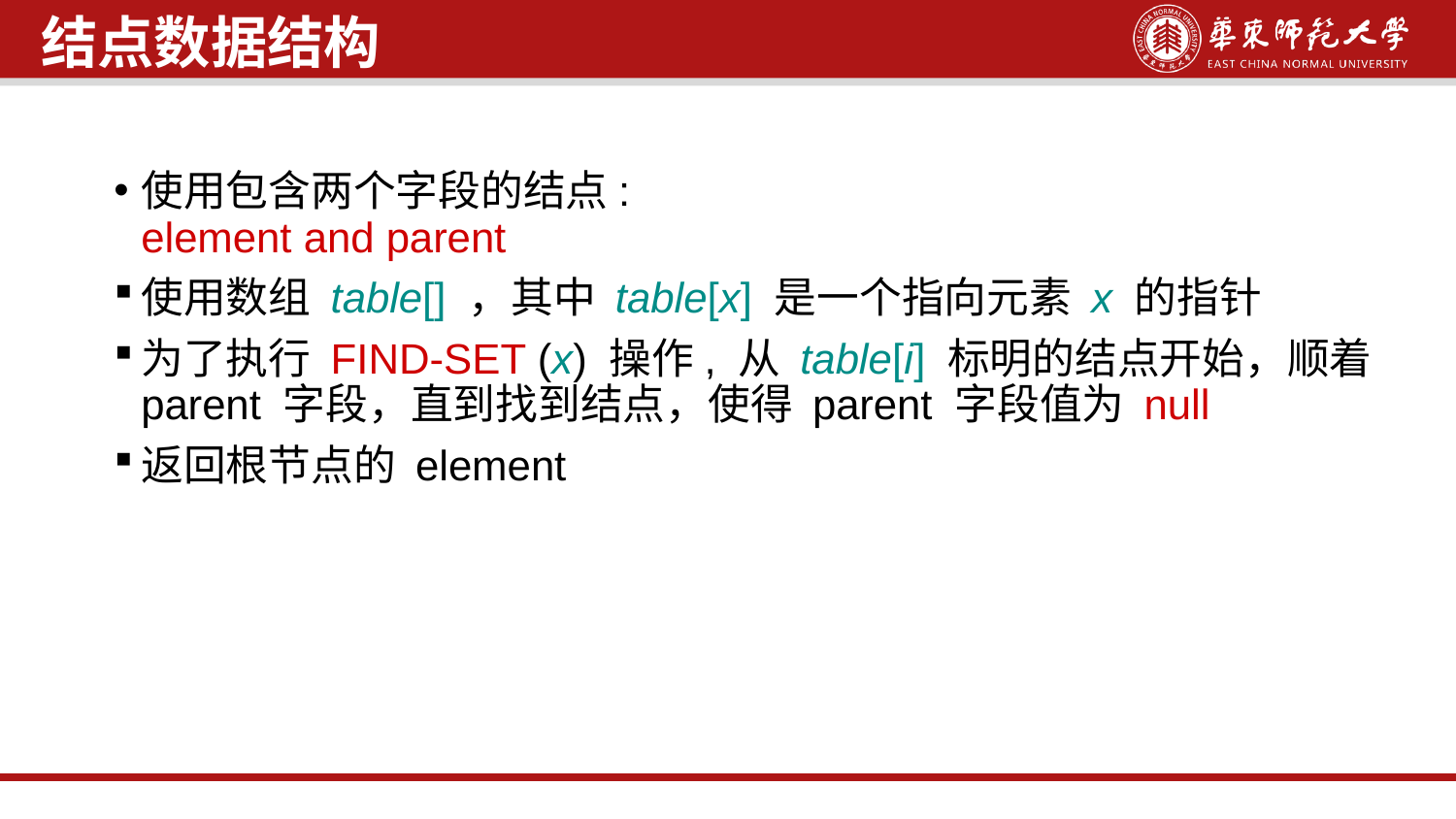

结点数据结构
使用包含两个字段的结点:
element and parent
使用数组 table[] ，其中 table[x] 是一个指向元素 x 的指针
为了执行 FIND-SET (x) 操作, 从 table[i] 标明的结点开始，顺着parent 字段，直到找到结点，使得 parent 字段值为 null
返回根节点的 element